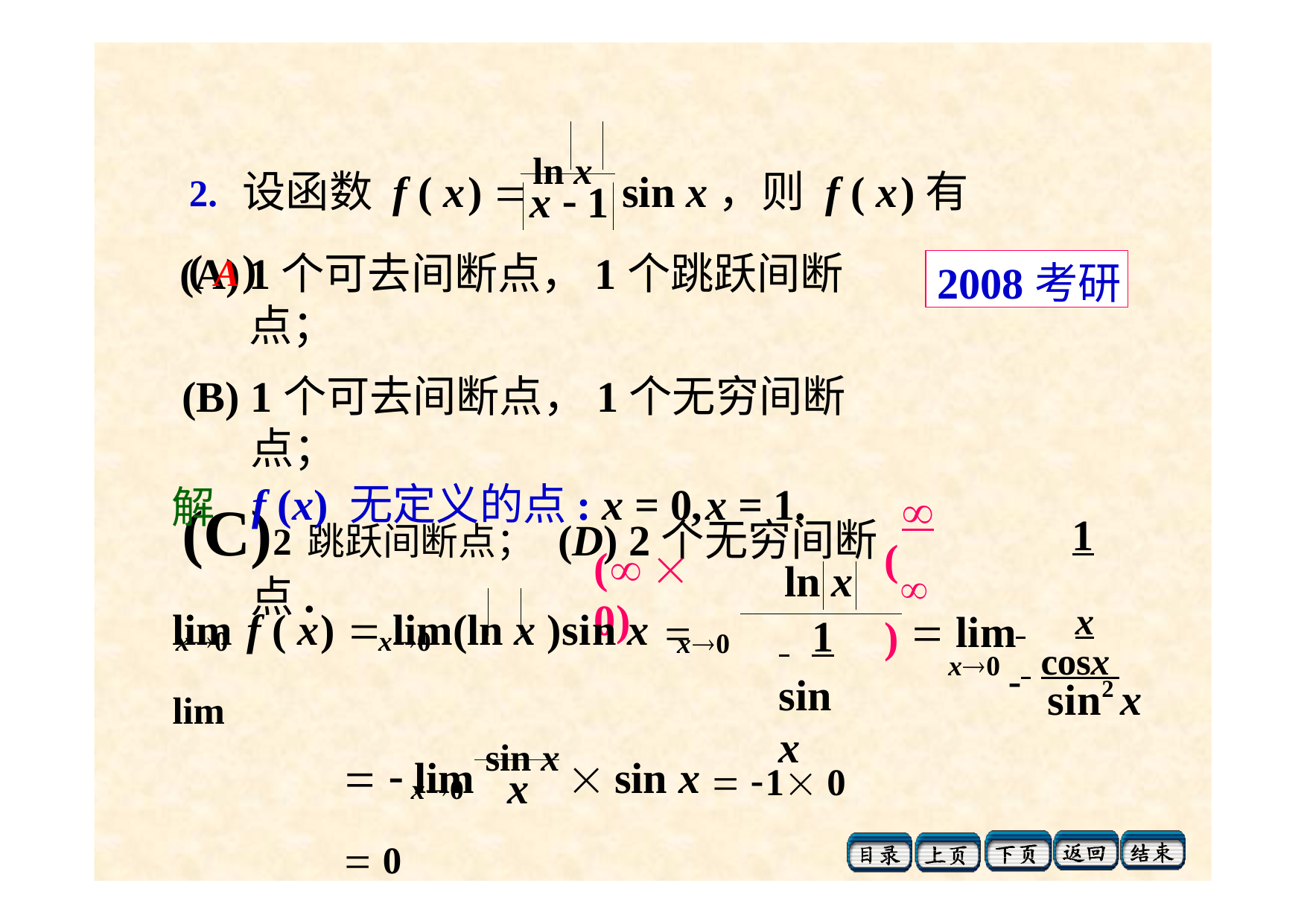

# 2.	设函数 f ( x) =	ln x	sin x，则 f ( x)有 ( A	)
x − 1

1个可去间断点，1个跳跃间断点；
1个可去间断点，1个无穷间断点；
2跳跃间断点； (D) 2个无穷间断点.
2008考研
f (x) 无定义的点: x = 0,	x = 1.
解
∞
1
(∞ )
(∞ × 0)
ln x

lim f ( x) = lim(ln x )sin x = lim
= lim 	x

 	1
x→0 − cosx

x→0	x→0
x→0
sin x
sin2 x
= − lim sin x × sin x = −1× 0 = 0
x

x→0